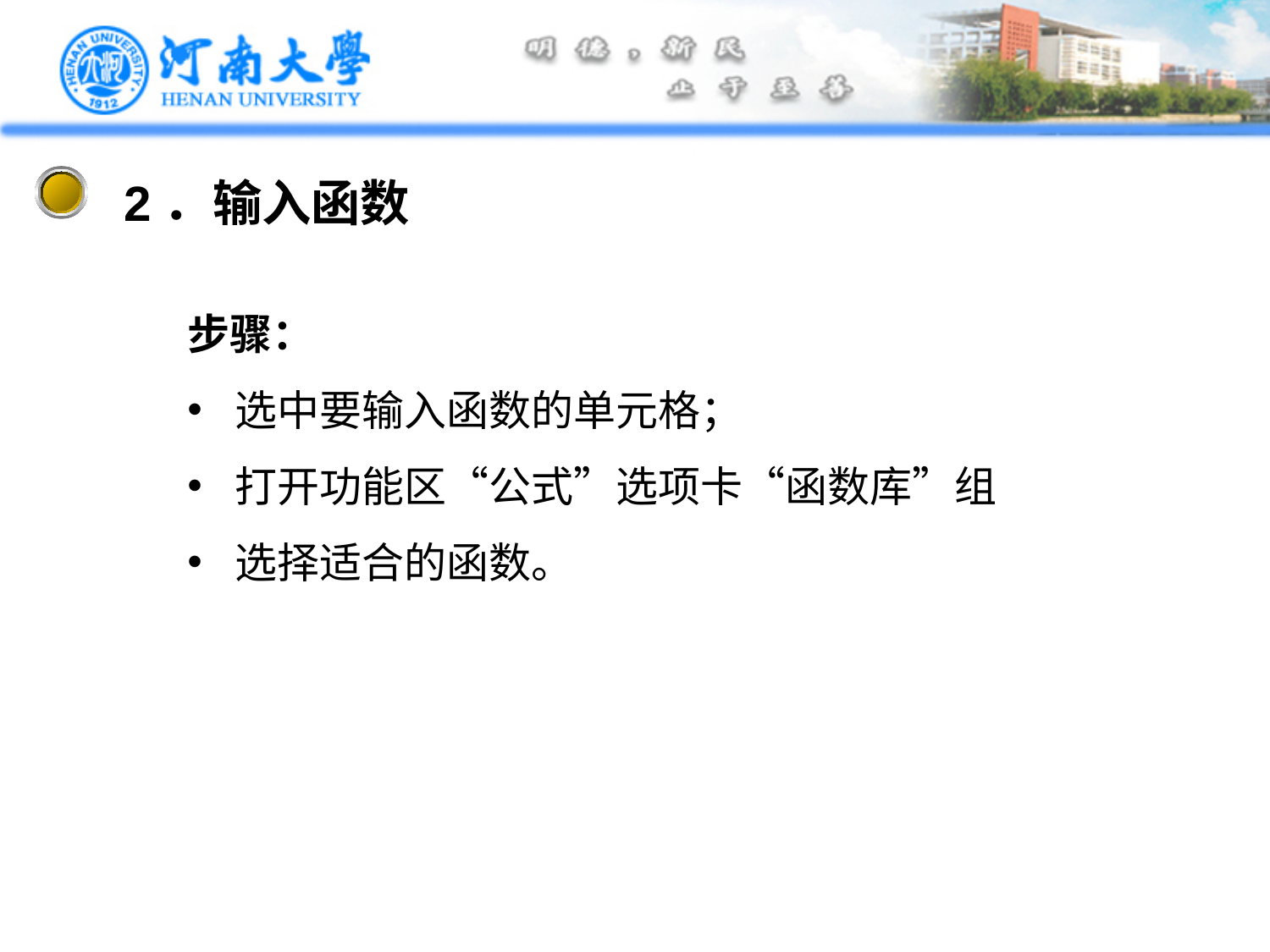

2．输入函数

步骤：
选中要输入函数的单元格；
打开功能区“公式”选项卡“函数库”组
选择适合的函数。